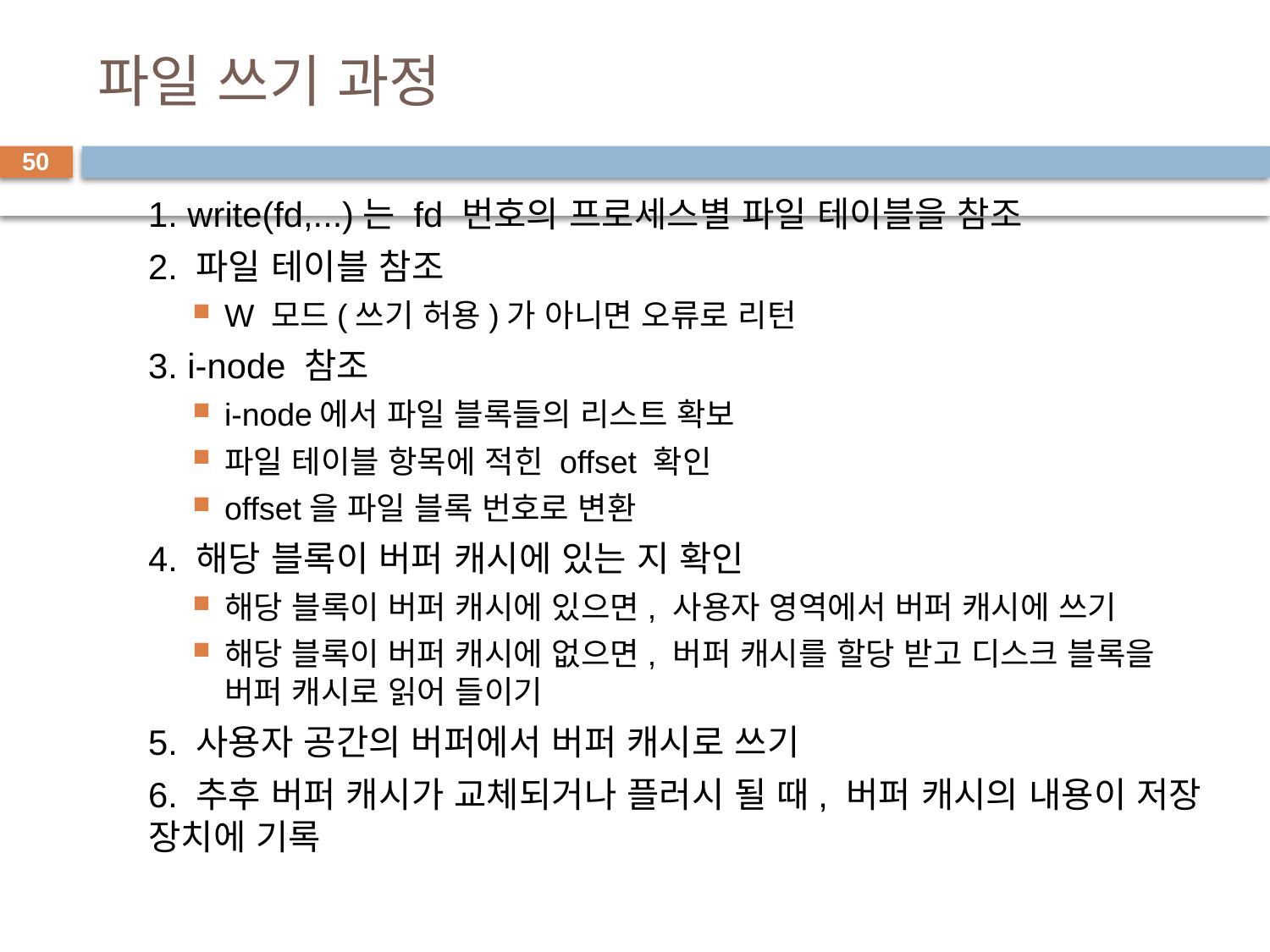

# 파일 쓰기 과정
50
1. write(fd,...)는 fd 번호의 프로세스별 파일 테이블을 참조
2. 파일 테이블 참조
W 모드(쓰기 허용)가 아니면 오류로 리턴
3. i-node 참조
i-node에서 파일 블록들의 리스트 확보
파일 테이블 항목에 적힌 offset 확인
offset을 파일 블록 번호로 변환
4. 해당 블록이 버퍼 캐시에 있는 지 확인
해당 블록이 버퍼 캐시에 있으면, 사용자 영역에서 버퍼 캐시에 쓰기
해당 블록이 버퍼 캐시에 없으면, 버퍼 캐시를 할당 받고 디스크 블록을 버퍼 캐시로 읽어 들이기
5. 사용자 공간의 버퍼에서 버퍼 캐시로 쓰기
6. 추후 버퍼 캐시가 교체되거나 플러시 될 때, 버퍼 캐시의 내용이 저장 장치에 기록